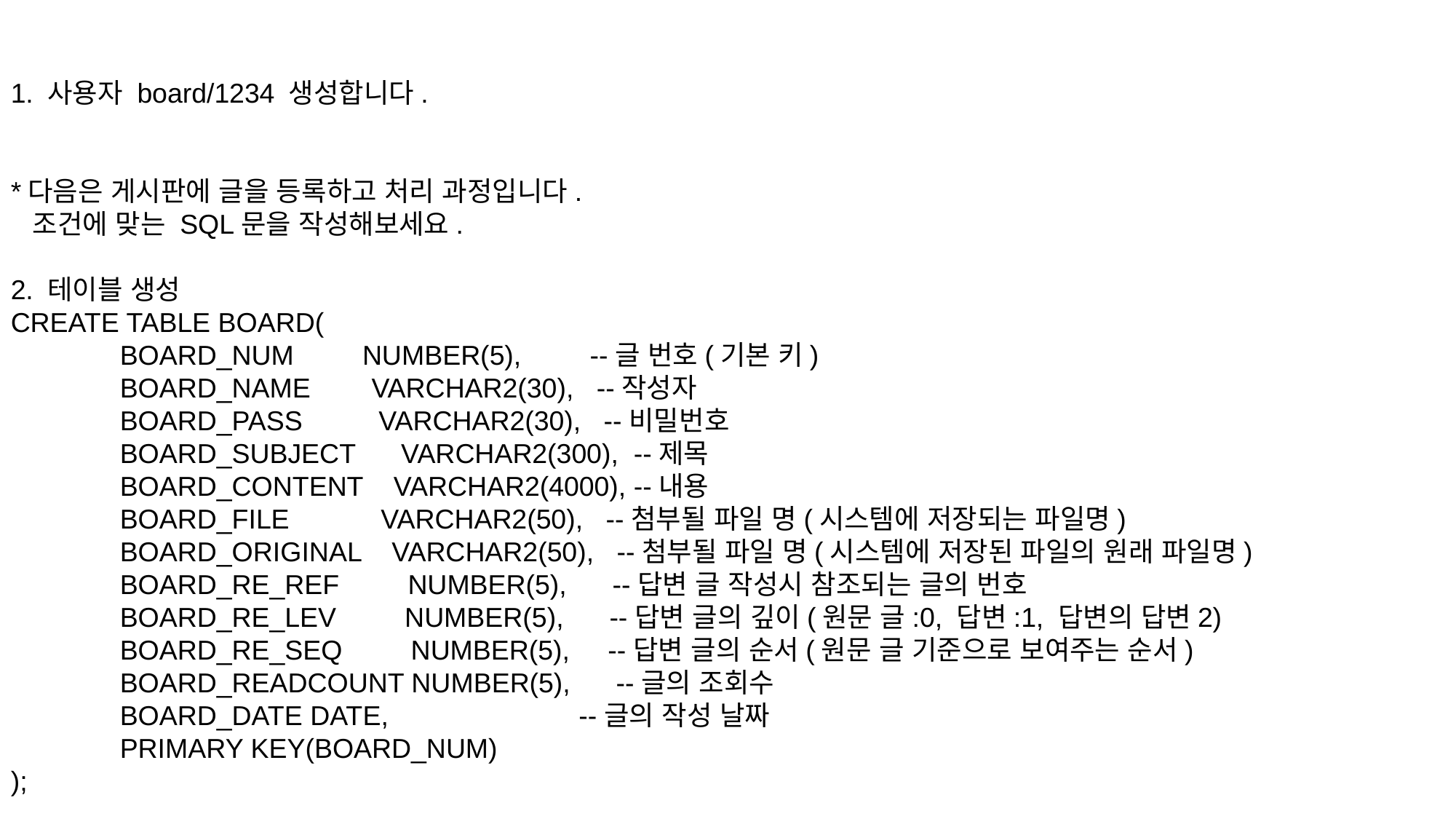

1. 사용자 board/1234 생성합니다.

*다음은 게시판에 글을 등록하고 처리 과정입니다.
  조건에 맞는 SQL문을 작성해보세요.

2. 테이블 생성
CREATE TABLE BOARD(
	BOARD_NUM         NUMBER(5),         --글 번호(기본 키)
	BOARD_NAME        VARCHAR2(30),   --작성자
	BOARD_PASS          VARCHAR2(30),   --비밀번호
	BOARD_SUBJECT      VARCHAR2(300),  --제목
	BOARD_CONTENT    VARCHAR2(4000), --내용
	BOARD_FILE            VARCHAR2(50),   --첨부될 파일 명(시스템에 저장되는 파일명)
	BOARD_ORIGINAL    VARCHAR2(50),   --첨부될 파일 명(시스템에 저장된 파일의 원래 파일명)
	BOARD_RE_REF         NUMBER(5),      --답변 글 작성시 참조되는 글의 번호
	BOARD_RE_LEV         NUMBER(5),      --답변 글의 깊이(원문 글:0, 답변:1, 답변의 답변2)
	BOARD_RE_SEQ         NUMBER(5),     --답변 글의 순서(원문 글 기준으로 보여주는 순서)
	BOARD_READCOUNT NUMBER(5),      --글의 조회수
	BOARD_DATE DATE,                         --글의 작성 날짜
	PRIMARY KEY(BOARD_NUM)
);